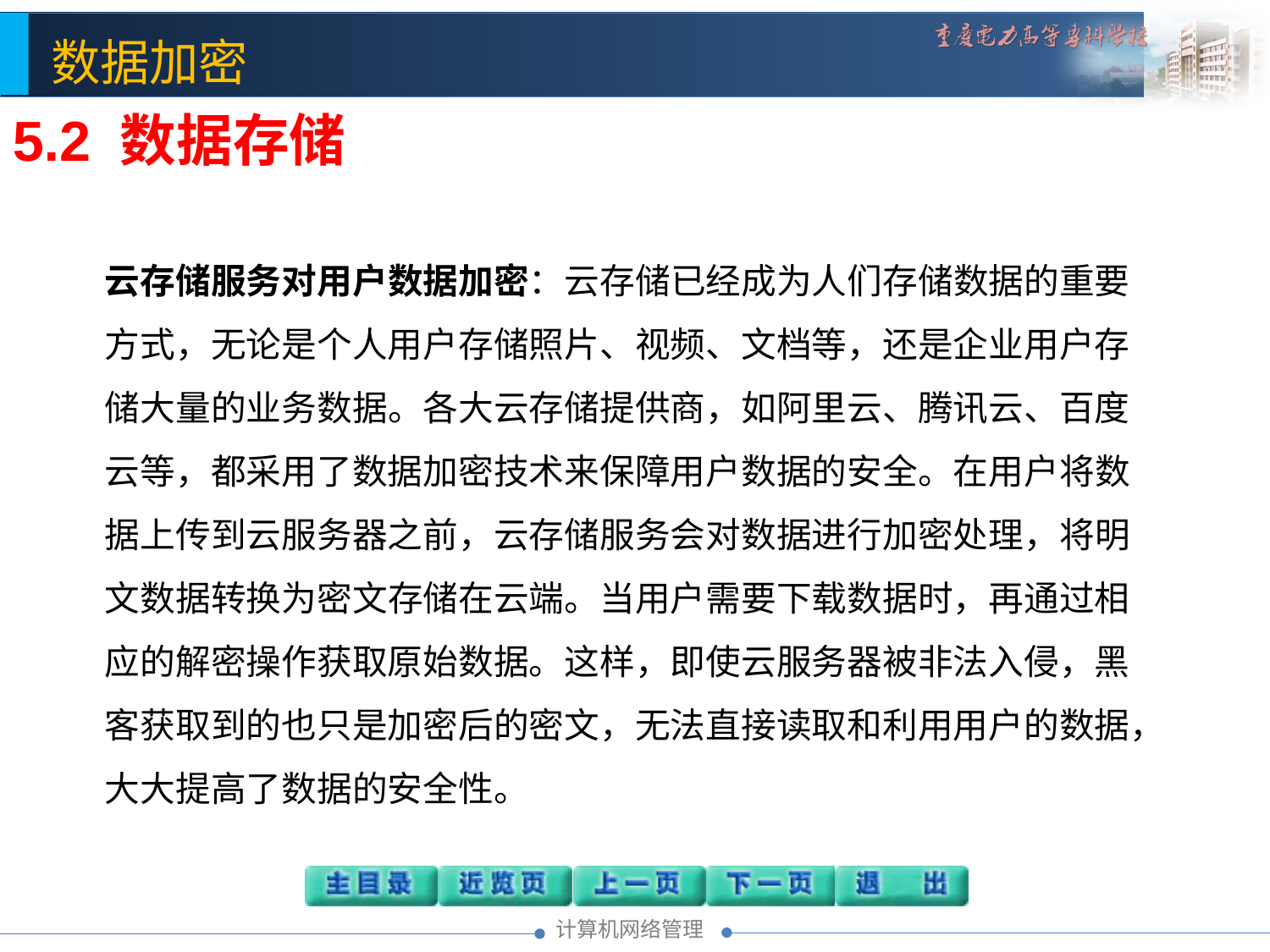

5.2 数据存储
云存储服务对用户数据加密：云存储已经成为人们存储数据的重要方式，无论是个人用户存储照片、视频、文档等，还是企业用户存储大量的业务数据。各大云存储提供商，如阿里云、腾讯云、百度云等，都采用了数据加密技术来保障用户数据的安全。在用户将数据上传到云服务器之前，云存储服务会对数据进行加密处理，将明文数据转换为密文存储在云端。当用户需要下载数据时，再通过相应的解密操作获取原始数据。这样，即使云服务器被非法入侵，黑客获取到的也只是加密后的密文，无法直接读取和利用用户的数据，大大提高了数据的安全性。